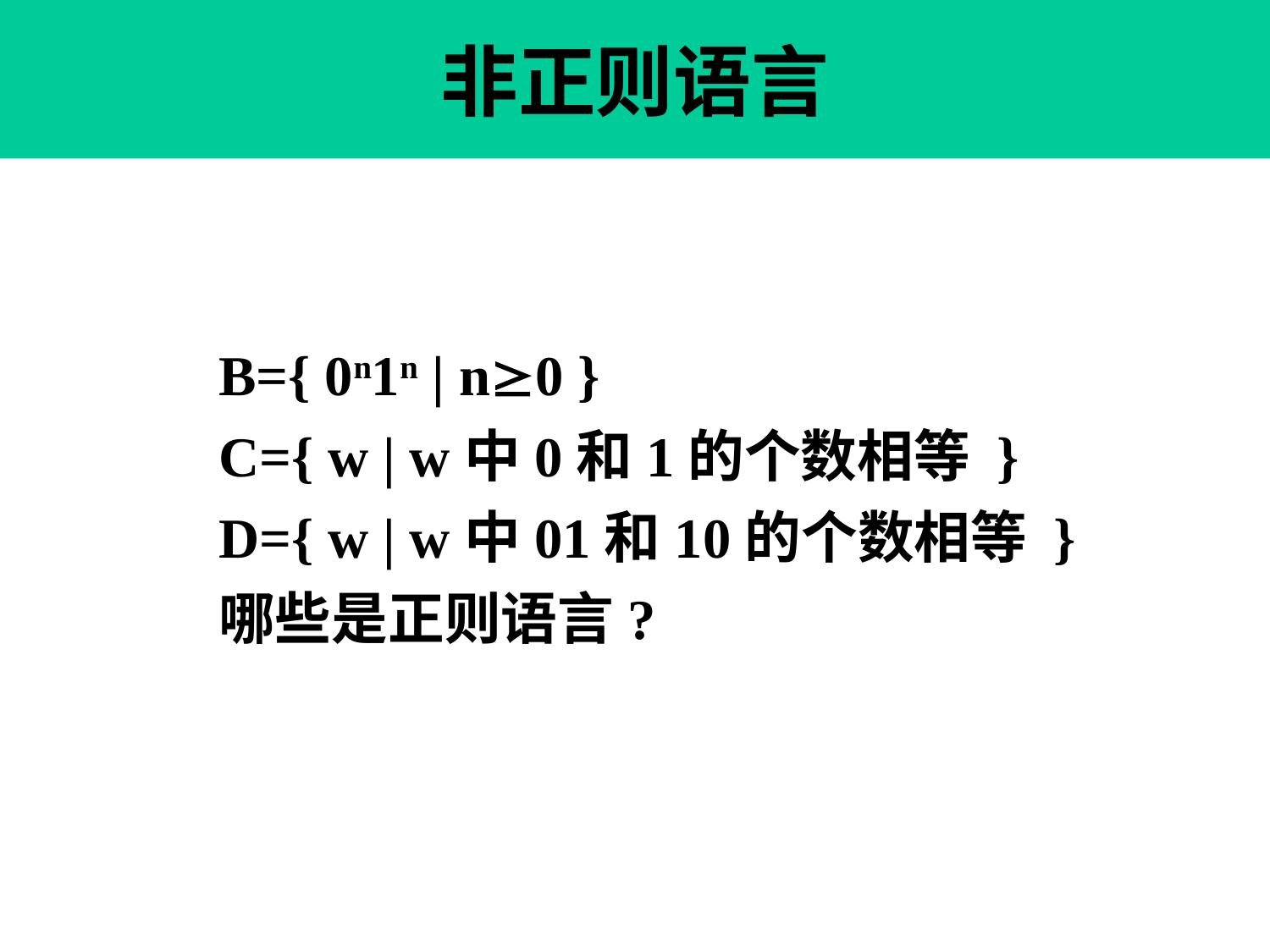

# 非正则语言
B={ 0n1n | n≥0 }
C={ w | w中0和1的个数相等 }
D={ w | w中01和10的个数相等 }
哪些是正则语言?